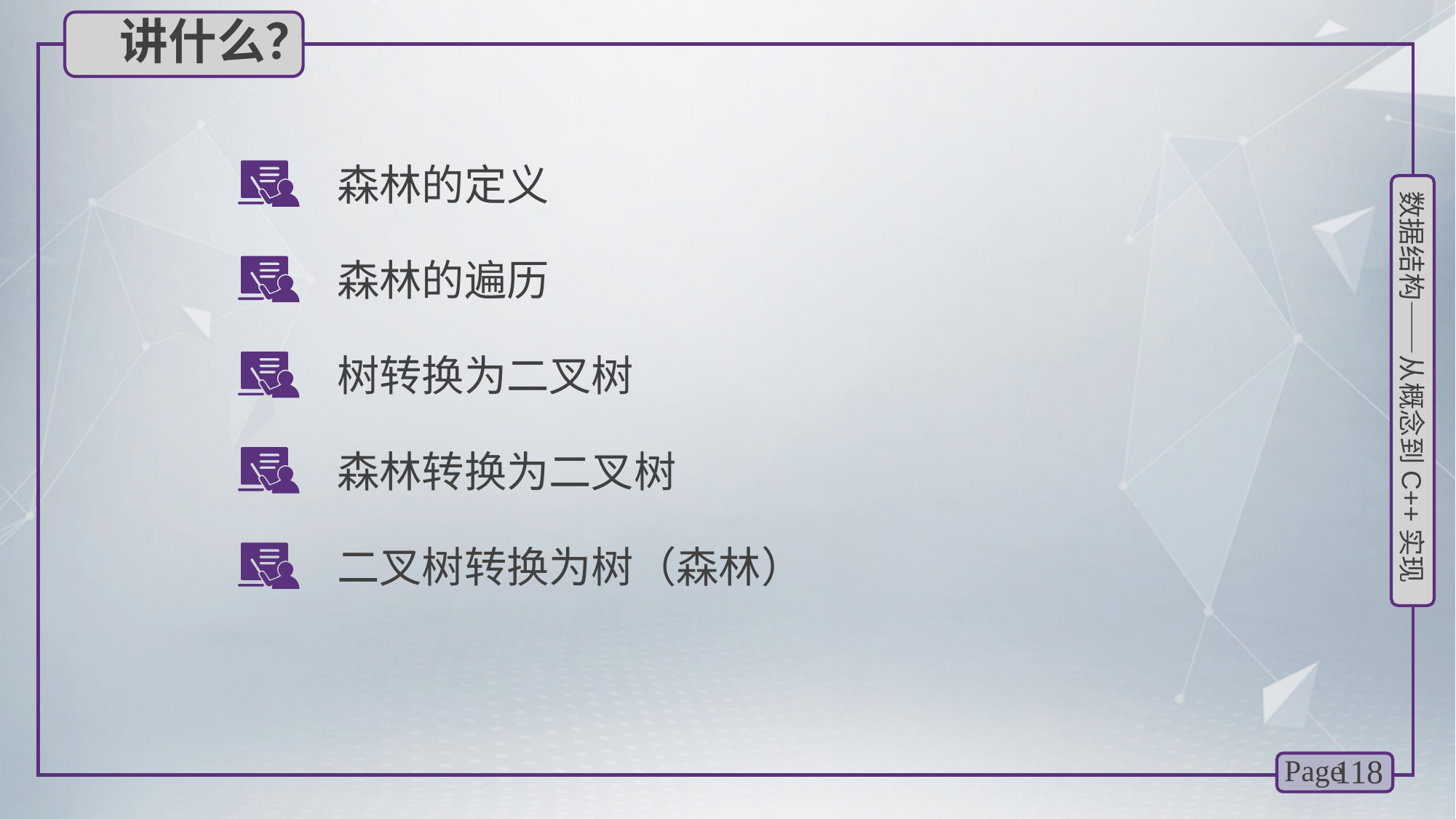

讲什么？

森林的定义

森林的遍历

树转换为二叉树

森林转换为二叉树

二叉树转换为树（森林）